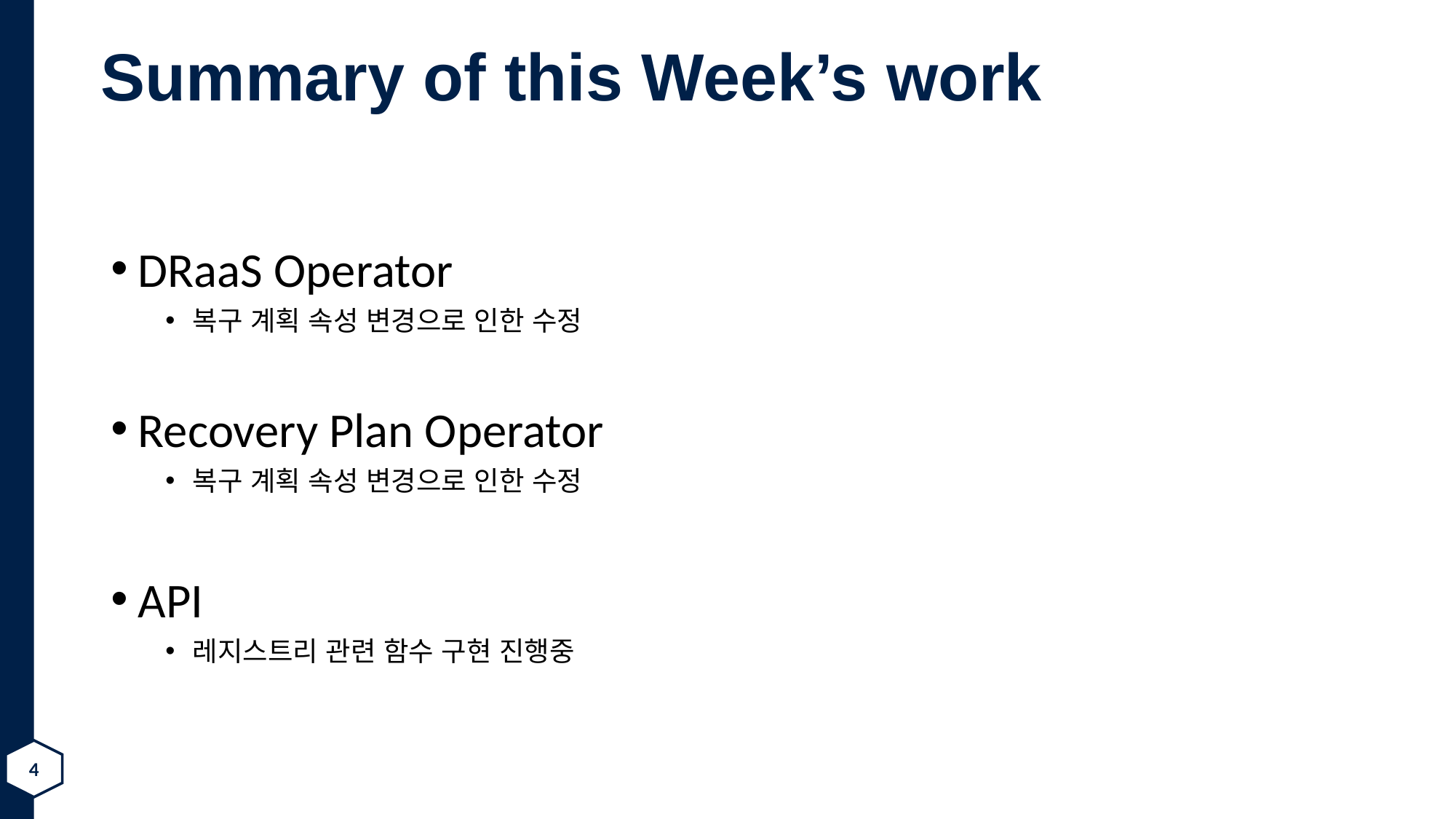

# Summary of this Week’s work

DRaaS Operator
복구 계획 속성 변경으로 인한 수정

Recovery Plan Operator
복구 계획 속성 변경으로 인한 수정

API
레지스트리 관련 함수 구현 진행중